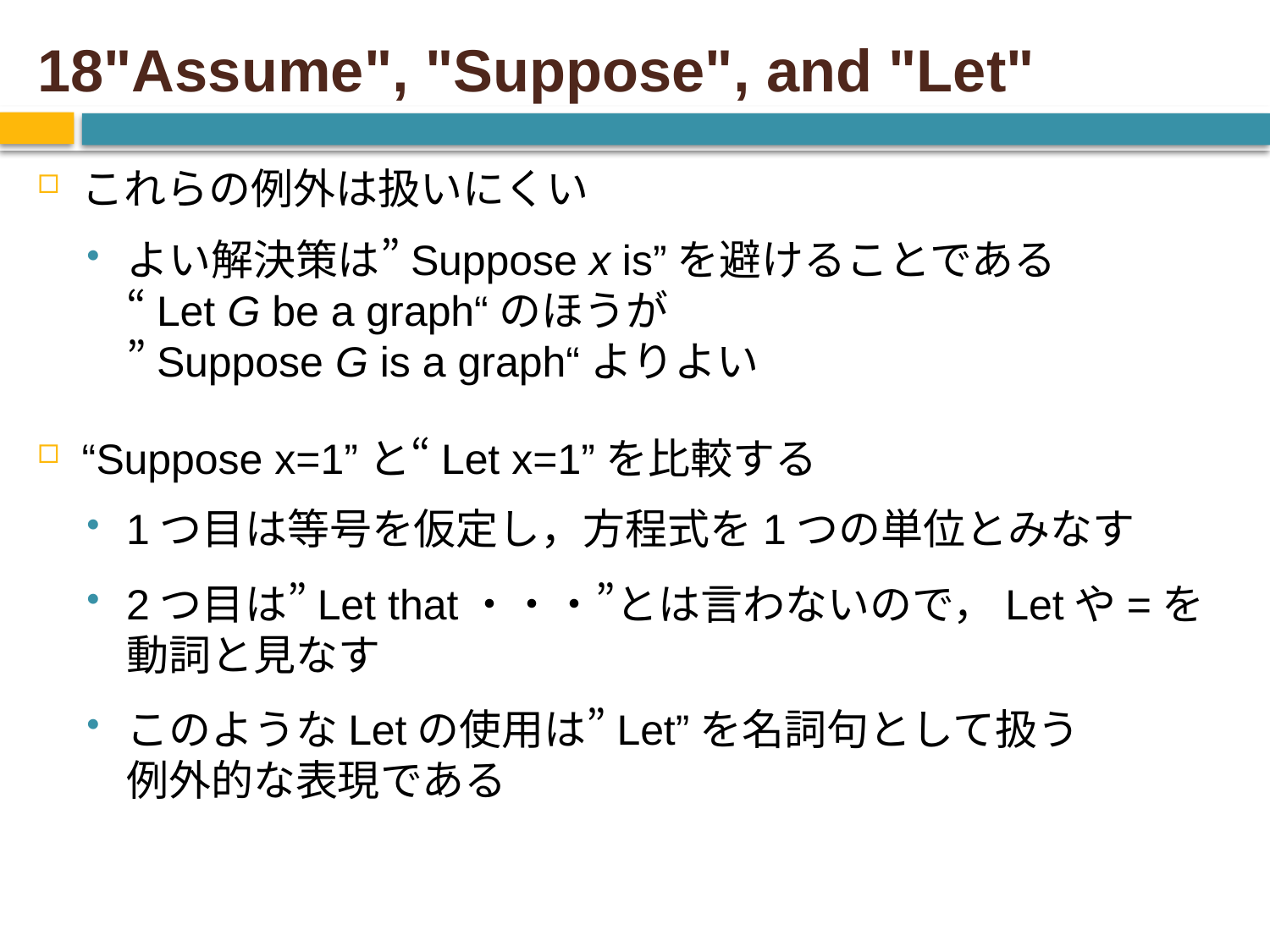

# 18"Assume", "Suppose", and "Let"
これらの例外は扱いにくい
よい解決策は”Suppose x is”を避けることである
“Let G be a graph“のほうが
”Suppose G is a graph“よりよい
“Suppose x=1”と“Let x=1”を比較する
1つ目は等号を仮定し，方程式を1つの単位とみなす
2つ目は”Let that・・・”とは言わないので，Letや=を
動詞と見なす
このようなLetの使用は”Let”を名詞句として扱う
例外的な表現である